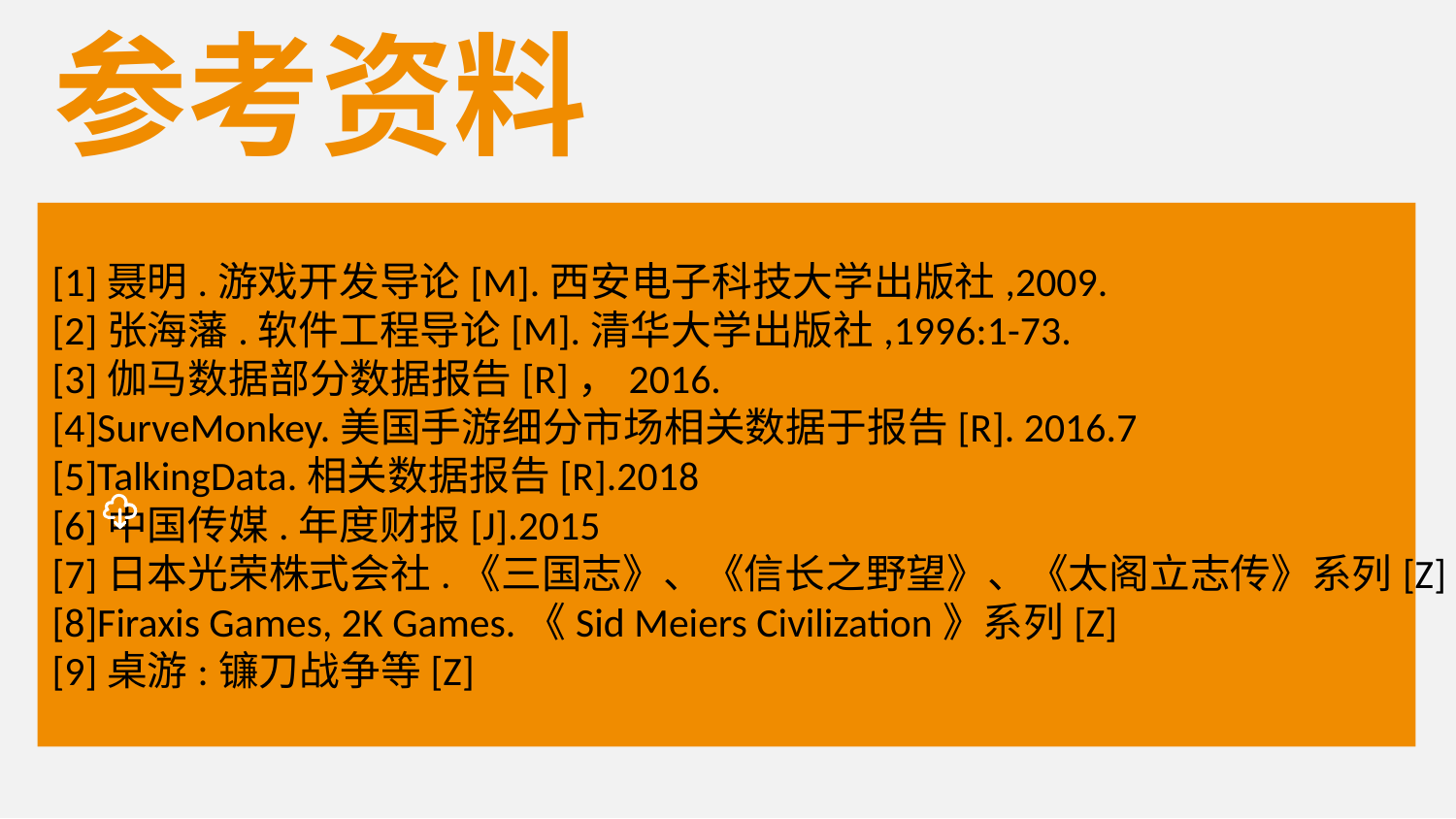

参考资料
[1]聂明.游戏开发导论[M].西安电子科技大学出版社,2009.
[2]张海藩.软件工程导论[M].清华大学出版社,1996:1-73.
[3]伽马数据部分数据报告[R]，2016.
[4]SurveMonkey.美国手游细分市场相关数据于报告[R]. 2016.7
[5]TalkingData.相关数据报告[R].2018
[6]中国传媒.年度财报[J].2015
[7]日本光荣株式会社.《三国志》、《信长之野望》、《太阁立志传》系列[Z]
[8]Firaxis Games, 2K Games.《Sid Meiers Civilization》系列[Z]
[9]桌游:镰刀战争等[Z]